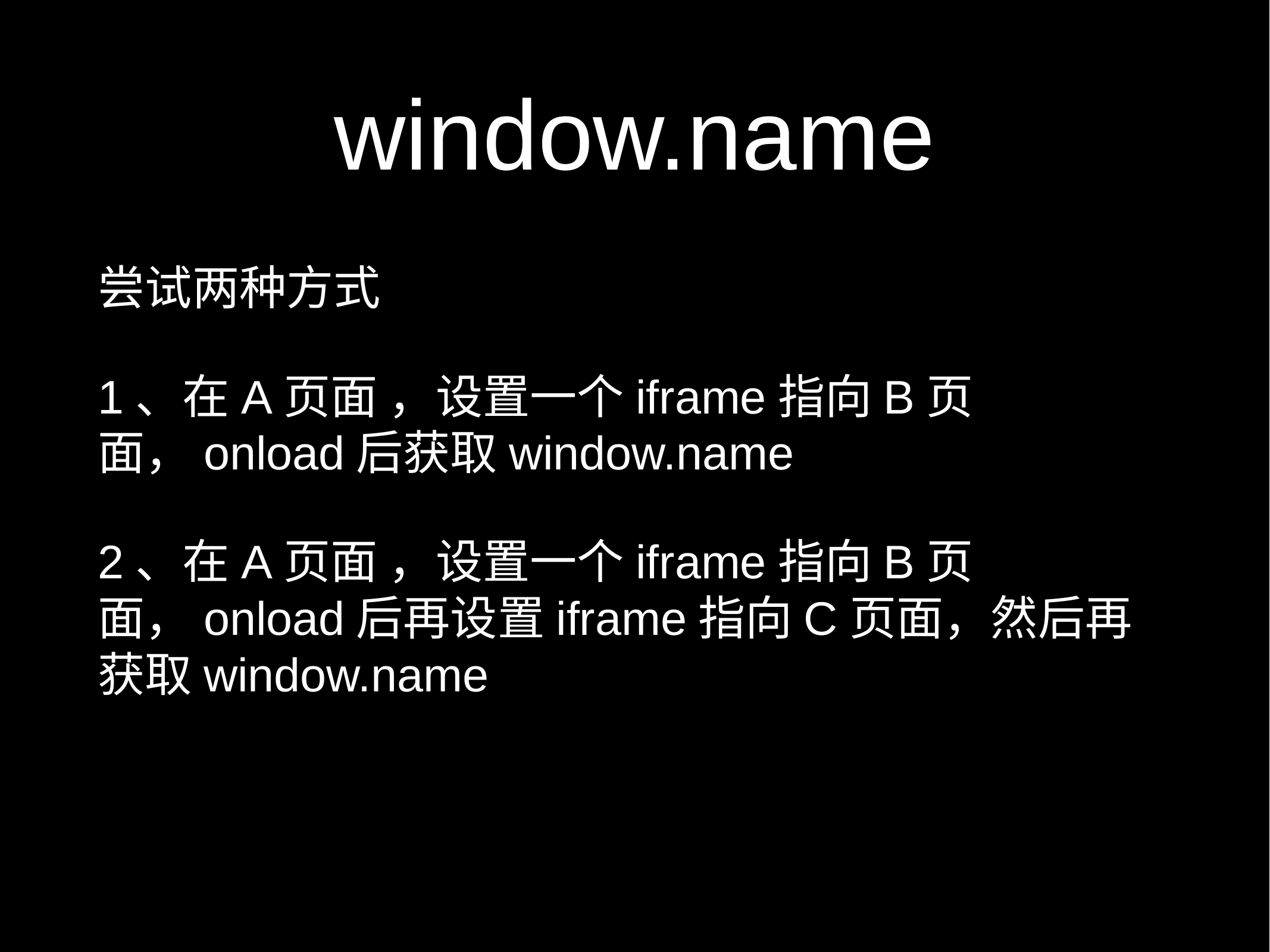

# window.name
尝试两种方式
1、在A页面 ，设置一个iframe指向B页面，onload后获取window.name
2、在A页面 ，设置一个iframe指向B页面，onload后再设置iframe指向C页面，然后再获取window.name